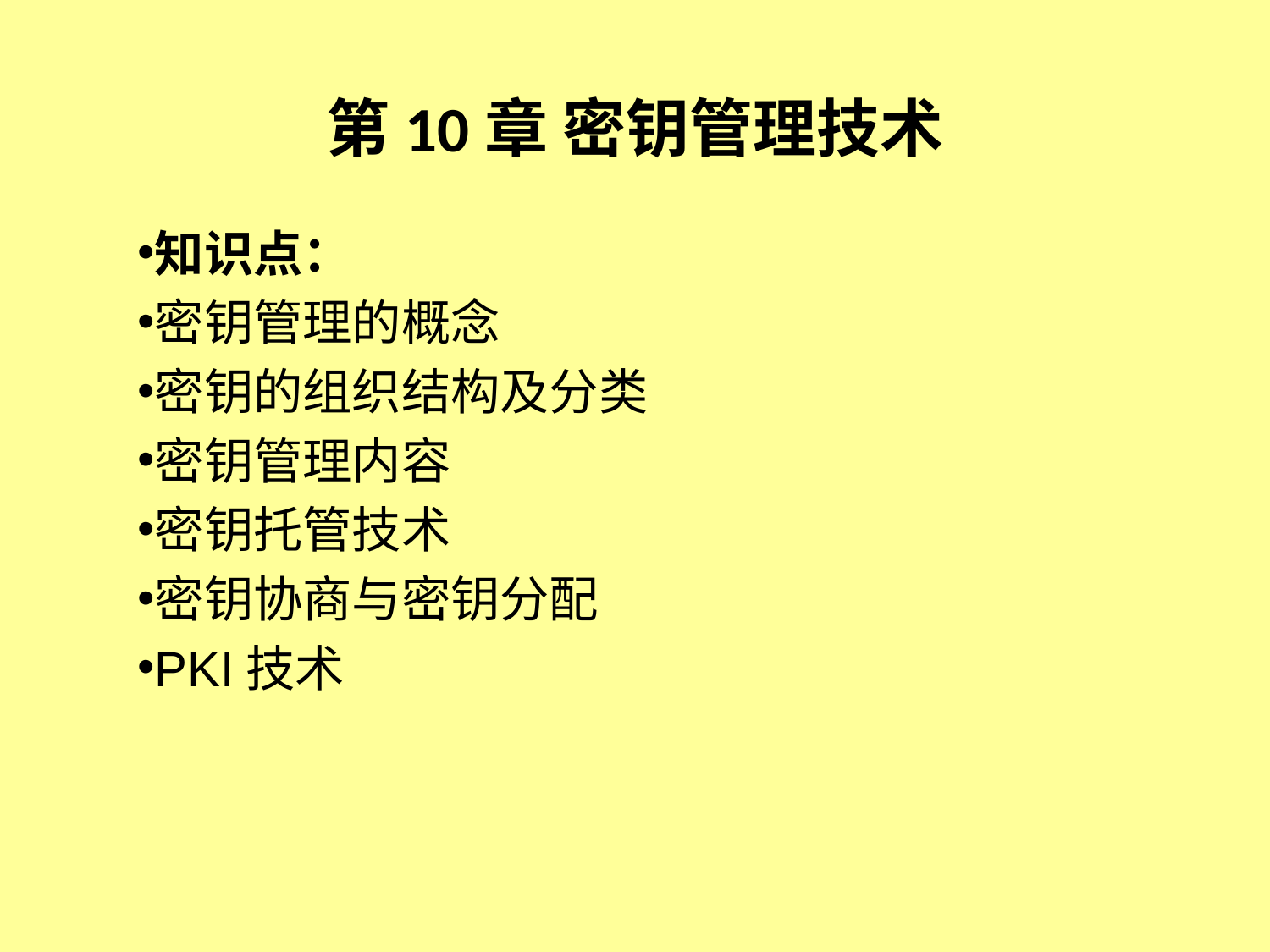

# 第10章 密钥管理技术
知识点：
密钥管理的概念
密钥的组织结构及分类
密钥管理内容
密钥托管技术
密钥协商与密钥分配
PKI技术